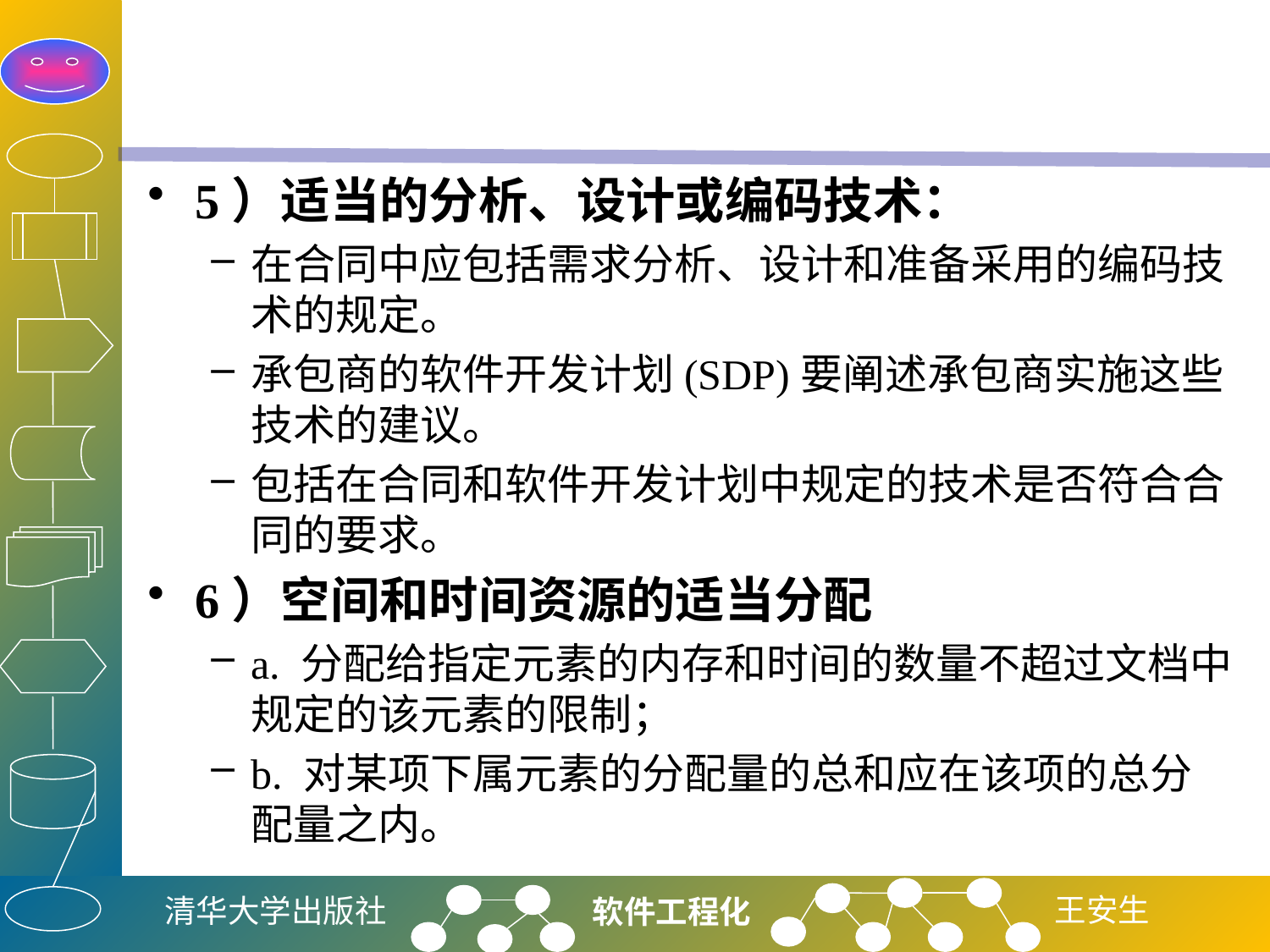

#
5）适当的分析、设计或编码技术：
在合同中应包括需求分析、设计和准备采用的编码技术的规定。
承包商的软件开发计划(SDP)要阐述承包商实施这些技术的建议。
包括在合同和软件开发计划中规定的技术是否符合合同的要求。
6）空间和时间资源的适当分配
a. 分配给指定元素的内存和时间的数量不超过文档中规定的该元素的限制；
b. 对某项下属元素的分配量的总和应在该项的总分配量之内。